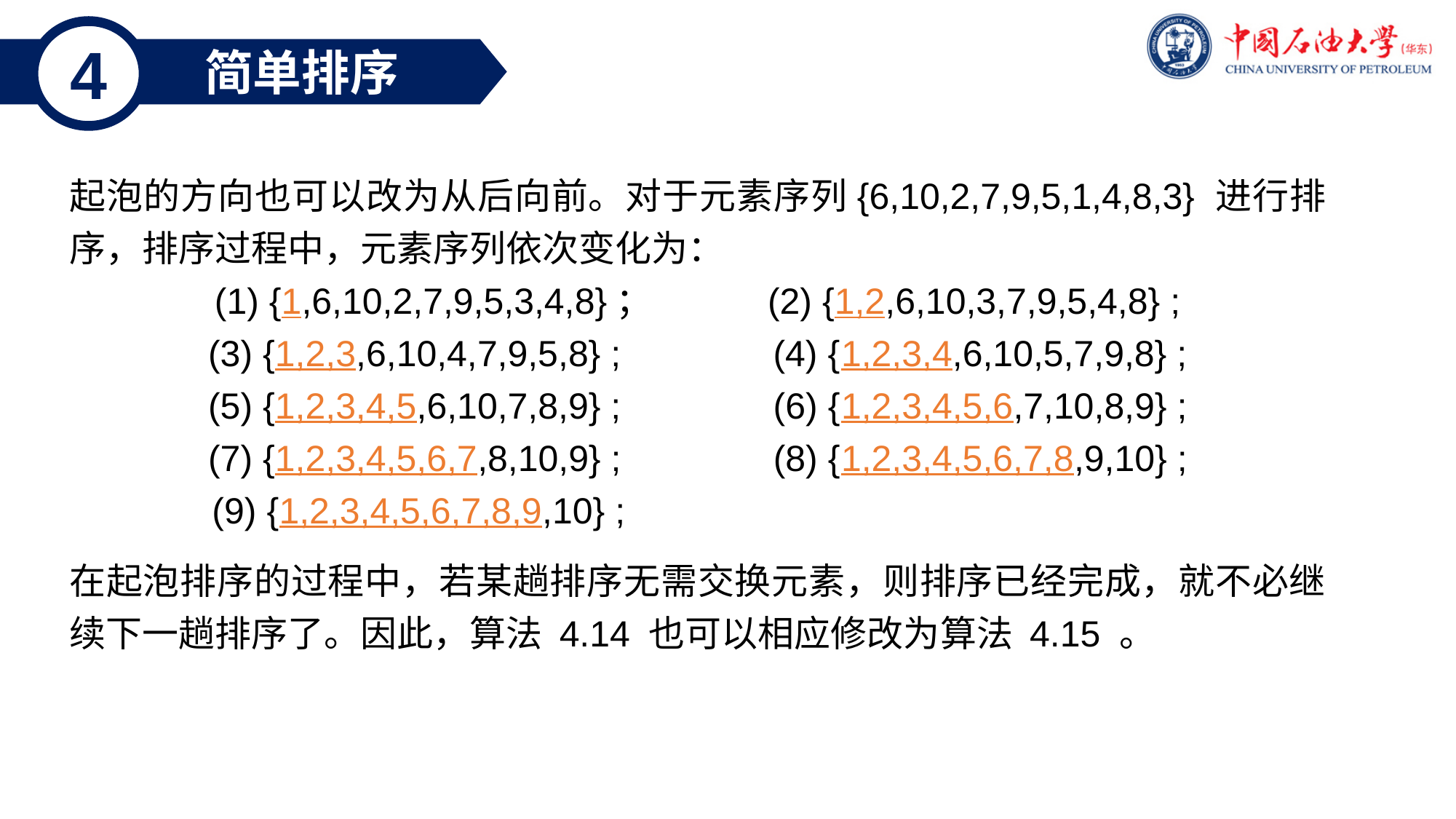

4
简单排序
起泡的方向也可以改为从后向前。对于元素序列{6,10,2,7,9,5,1,4,8,3} 进行排序，排序过程中，元素序列依次变化为：
{1,6,10,2,7,9,5,3,4,8}；             (2) {1,2,6,10,3,7,9,5,4,8} ;
(3) {1,2,3,6,10,4,7,9,5,8} ;               (4) {1,2,3,4,6,10,5,7,9,8} ;
(5) {1,2,3,4,5,6,10,7,8,9} ;               (6) {1,2,3,4,5,6,7,10,8,9} ;
(7) {1,2,3,4,5,6,7,8,10,9} ;               (8) {1,2,3,4,5,6,7,8,9,10} ;
              (9) {1,2,3,4,5,6,7,8,9,10} ;
在起泡排序的过程中，若某趟排序无需交换元素，则排序已经完成，就不必继续下一趟排序了。因此，算法 4.14 也可以相应修改为算法 4.15 。